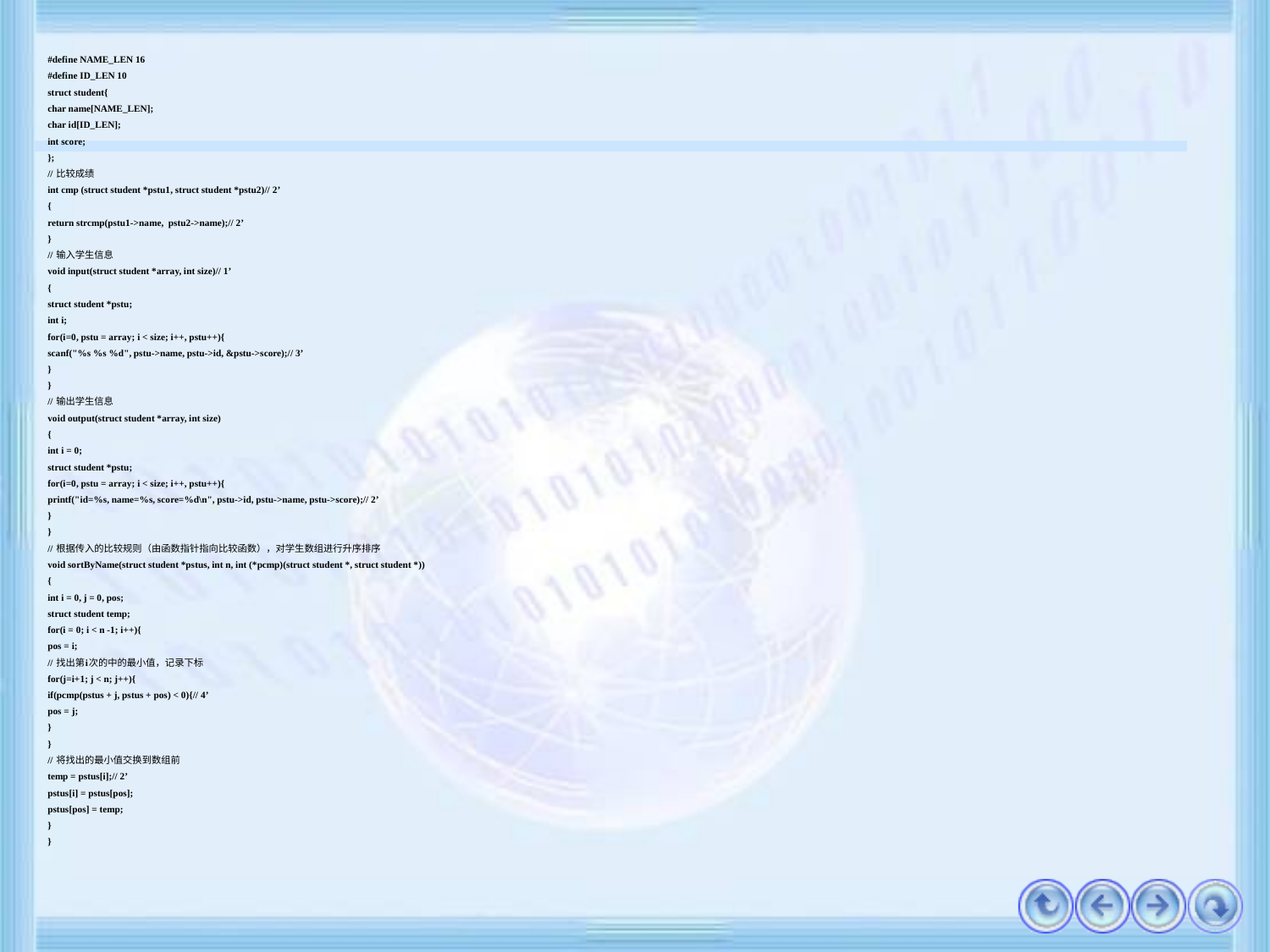

#define NAME_LEN 16
#define ID_LEN 10
struct student{
char name[NAME_LEN];
char id[ID_LEN];
int score;
};
// 比较成绩
int cmp (struct student *pstu1, struct student *pstu2)// 2’
{
return strcmp(pstu1->name,  pstu2->name);// 2’
}
// 输入学生信息
void input(struct student *array, int size)// 1’
{
struct student *pstu;
int i;
for(i=0, pstu = array; i < size; i++, pstu++){
scanf("%s %s %d", pstu->name, pstu->id, &pstu->score);// 3’
}
}
// 输出学生信息
void output(struct student *array, int size)
{
int i = 0;
struct student *pstu;
for(i=0, pstu = array; i < size; i++, pstu++){
printf("id=%s, name=%s, score=%d\n", pstu->id, pstu->name, pstu->score);// 2’
}
}
// 根据传入的比较规则（由函数指针指向比较函数），对学生数组进行升序排序
void sortByName(struct student *pstus, int n, int (*pcmp)(struct student *, struct student *))
{
int i = 0, j = 0, pos;
struct student temp;
for(i = 0; i < n -1; i++){
pos = i;
// 找出第i次的中的最小值，记录下标
for(j=i+1; j < n; j++){
if(pcmp(pstus + j, pstus + pos) < 0){// 4’
pos = j;
}
}
// 将找出的最小值交换到数组前
temp = pstus[i];// 2’
pstus[i] = pstus[pos];
pstus[pos] = temp;
}
}

#